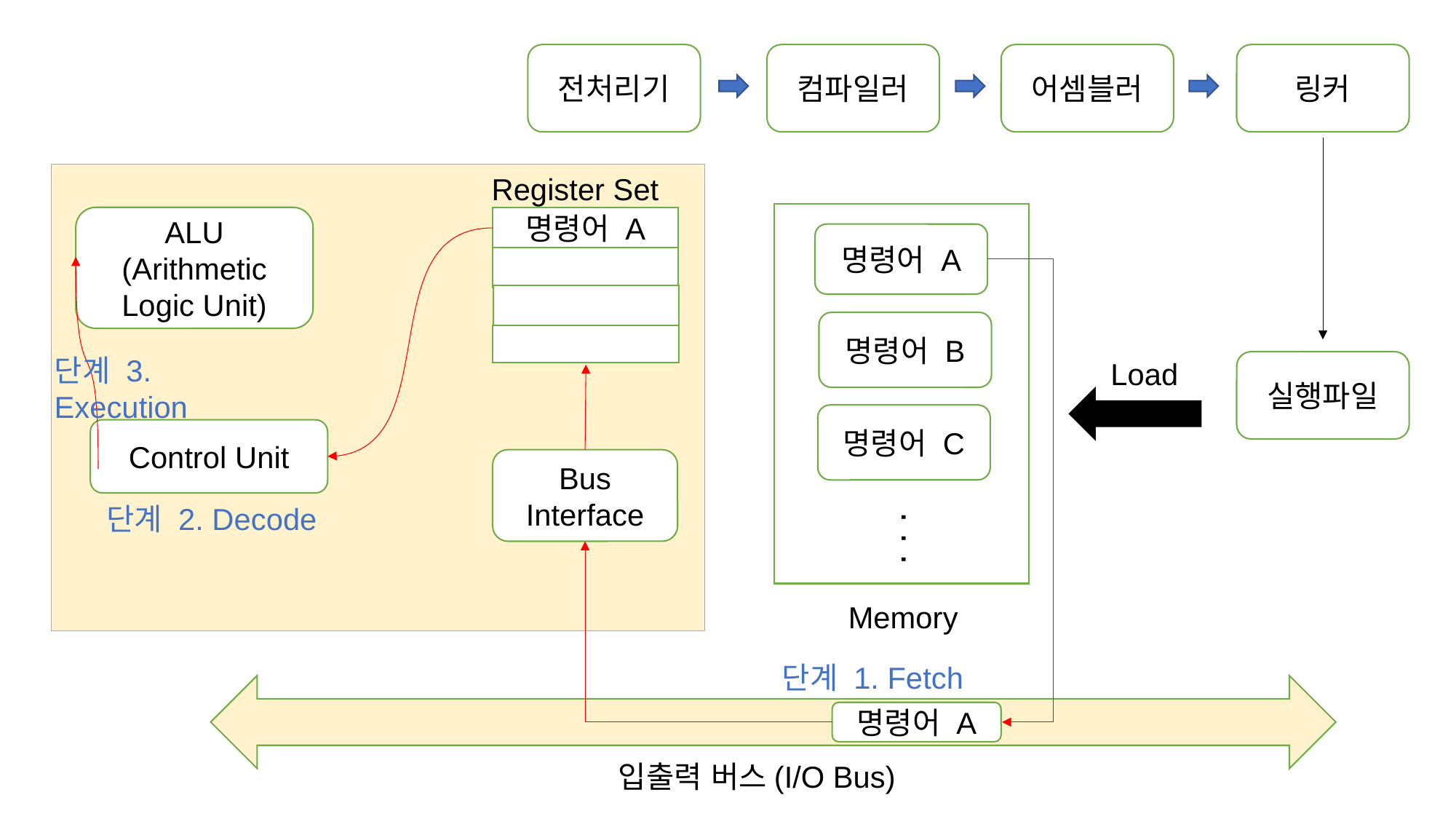

전처리기
컴파일러
어셈블러
링커

Register Set
명령어 A
ALU
(Arithmetic Logic Unit)
Control Unit
Bus Interface

명령어 A
명령어 B
명령어 C
. . .
Memory
단계 1. Fetch
단계 3. Execution
Load

실행파일
단계 2. Decode
단계 1. Fetch

명령어 A
입출력 버스(I/O Bus)